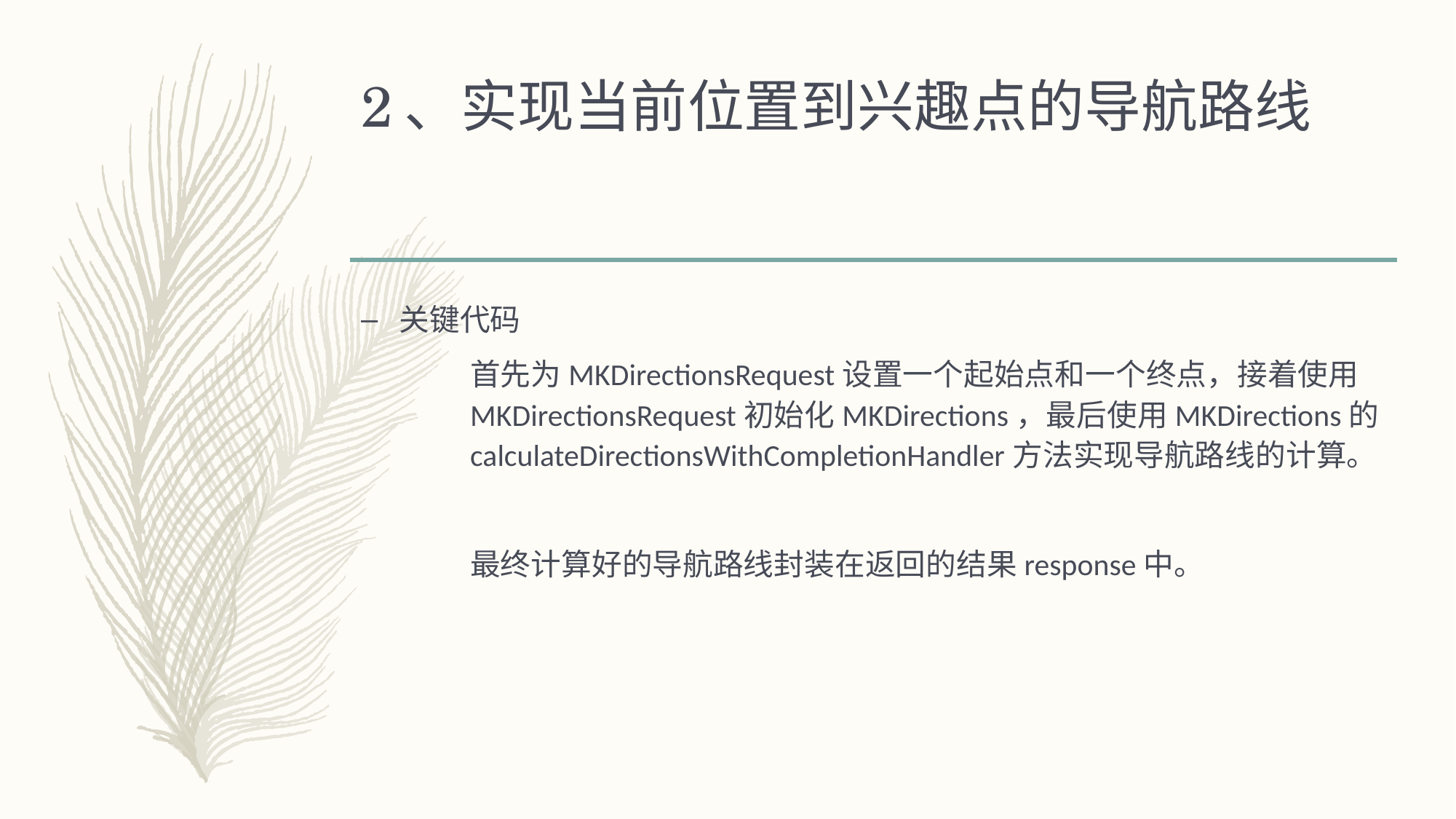

# 2、实现当前位置到兴趣点的导航路线
关键代码
	首先为MKDirectionsRequest设置一个起始点和一个终点，接着使用	MKDirectionsRequest初始化MKDirections，最后使用MKDirections的	calculateDirectionsWithCompletionHandler方法实现导航路线的计算。

	最终计算好的导航路线封装在返回的结果response中。